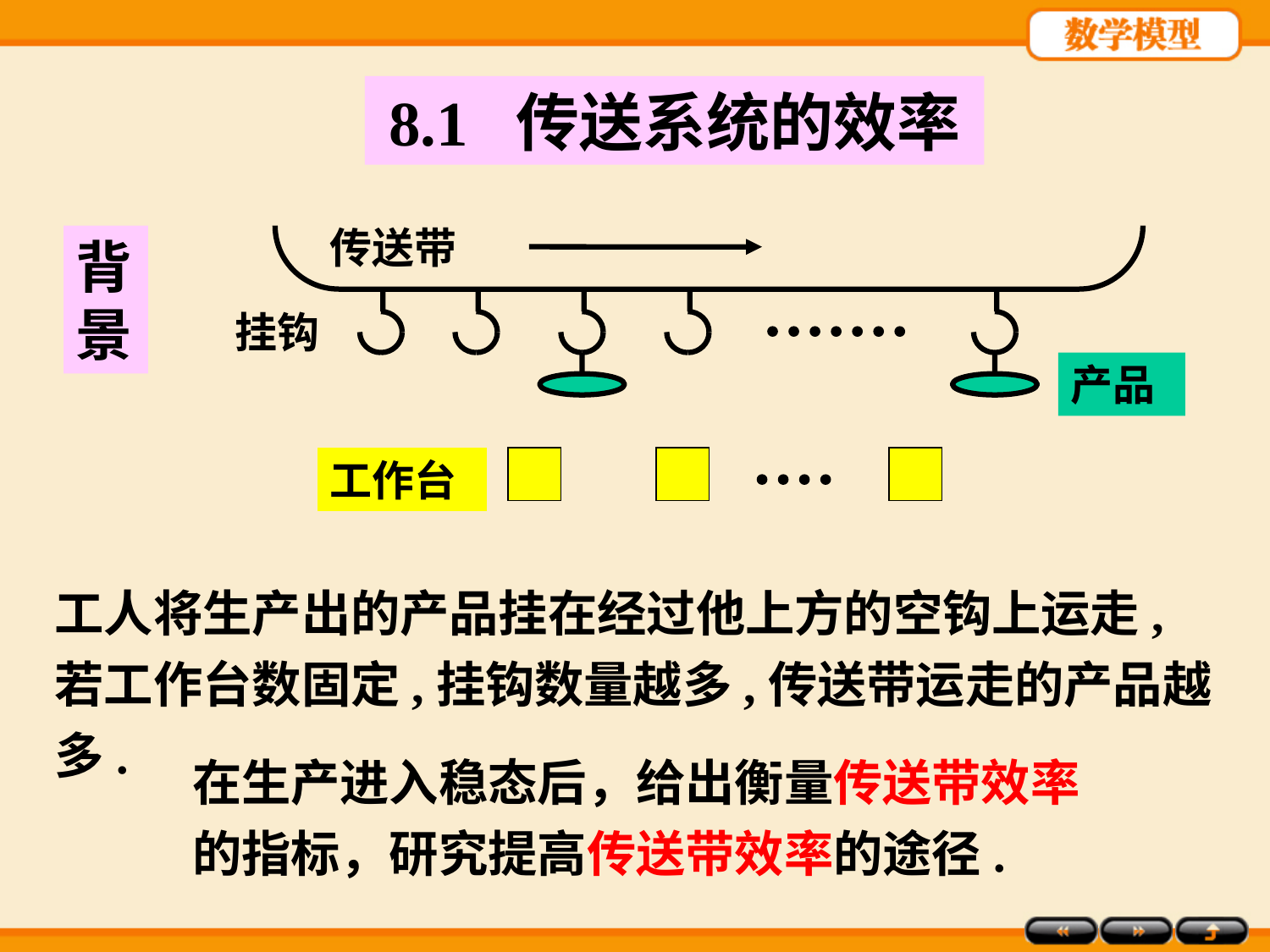

8.1	传送系统的效率
传送带

挂钩

产品
工作台

背景
工人将生产出的产品挂在经过他上方的空钩上运走,若工作台数固定,挂钩数量越多,传送带运走的产品越多.
在生产进入稳态后，给出衡量传送带效率的指标，研究提高传送带效率的途径.